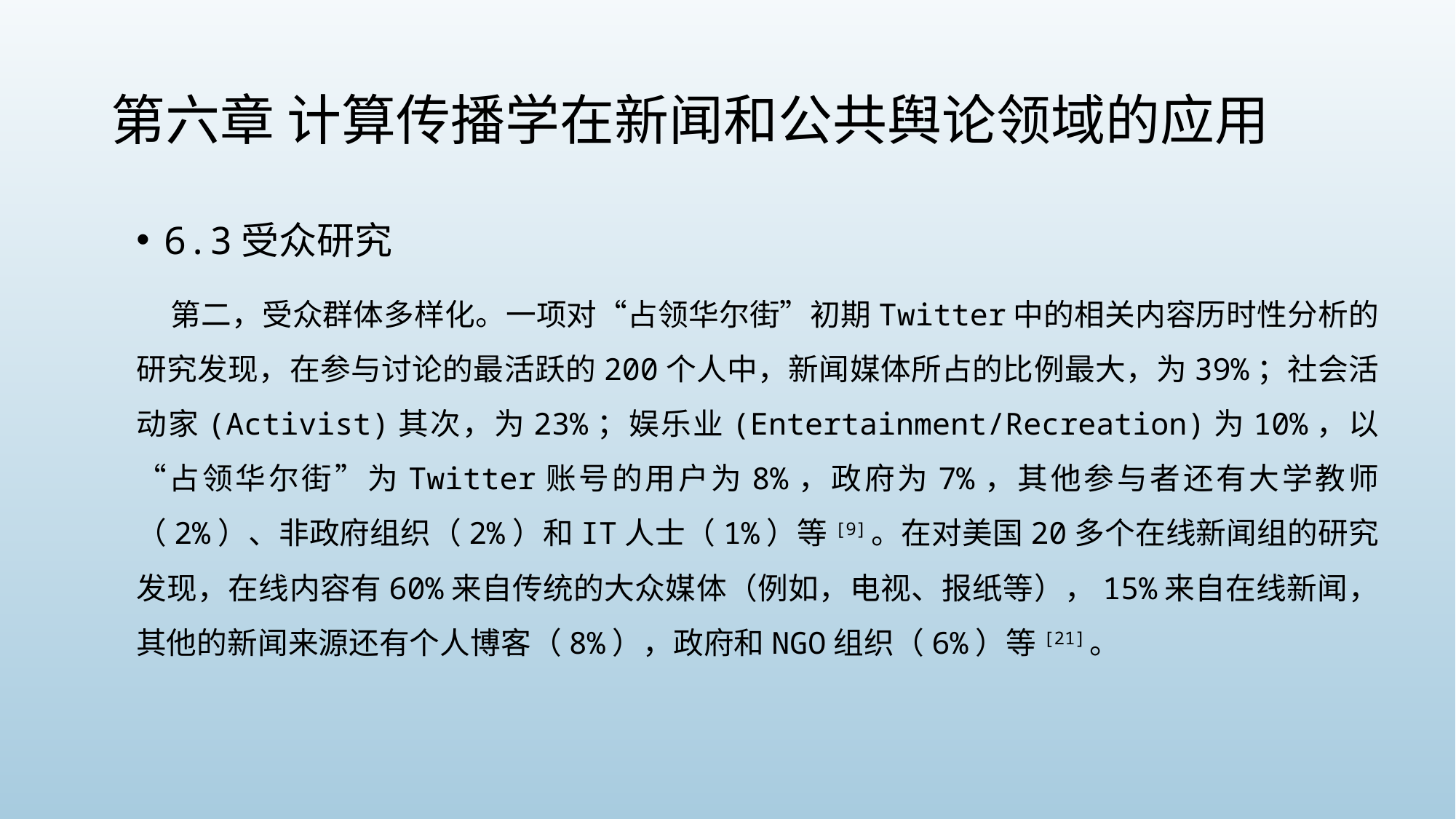

# 第六章 计算传播学在新闻和公共舆论领域的应用
6.3受众研究
    第二，受众群体多样化。一项对“占领华尔街”初期Twitter中的相关内容历时性分析的研究发现，在参与讨论的最活跃的200个人中，新闻媒体所占的比例最大，为39%；社会活动家(Activist)其次，为23%；娱乐业(Entertainment/Recreation)为10%，以“占领华尔街”为Twitter账号的用户为8%，政府为7%，其他参与者还有大学教师（2%）、非政府组织（2%）和IT人士（1%）等[9]。在对美国20多个在线新闻组的研究发现，在线内容有60%来自传统的大众媒体（例如，电视、报纸等），15%来自在线新闻，其他的新闻来源还有个人博客（8%），政府和NGO组织（6%）等[21]。